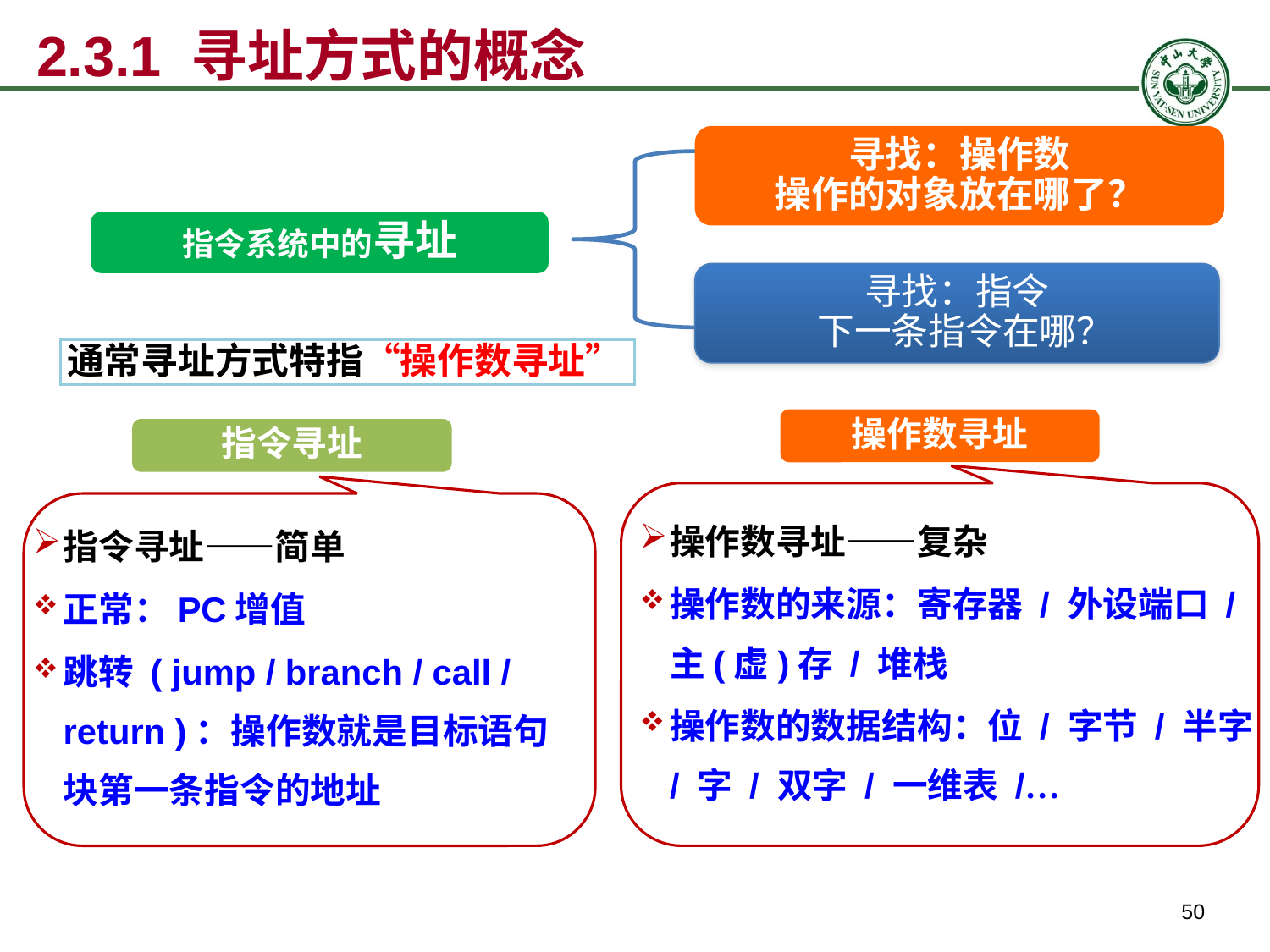

# 2.3.1 寻址方式的概念
寻找：操作数
操作的对象放在哪了？

指令系统中的寻址
寻找：指令
 下一条指令在哪？
通常寻址方式特指“操作数寻址”
操作数寻址
指令寻址

操作数寻址——复杂
操作数的来源：寄存器 / 外设端口 / 主(虚)存 / 堆栈
操作数的数据结构：位 / 字节 / 半字 / 字 / 双字 / 一维表 /…
指令寻址——简单
正常：PC增值
跳转 ( jump / branch / call / return )：操作数就是目标语句块第一条指令的地址